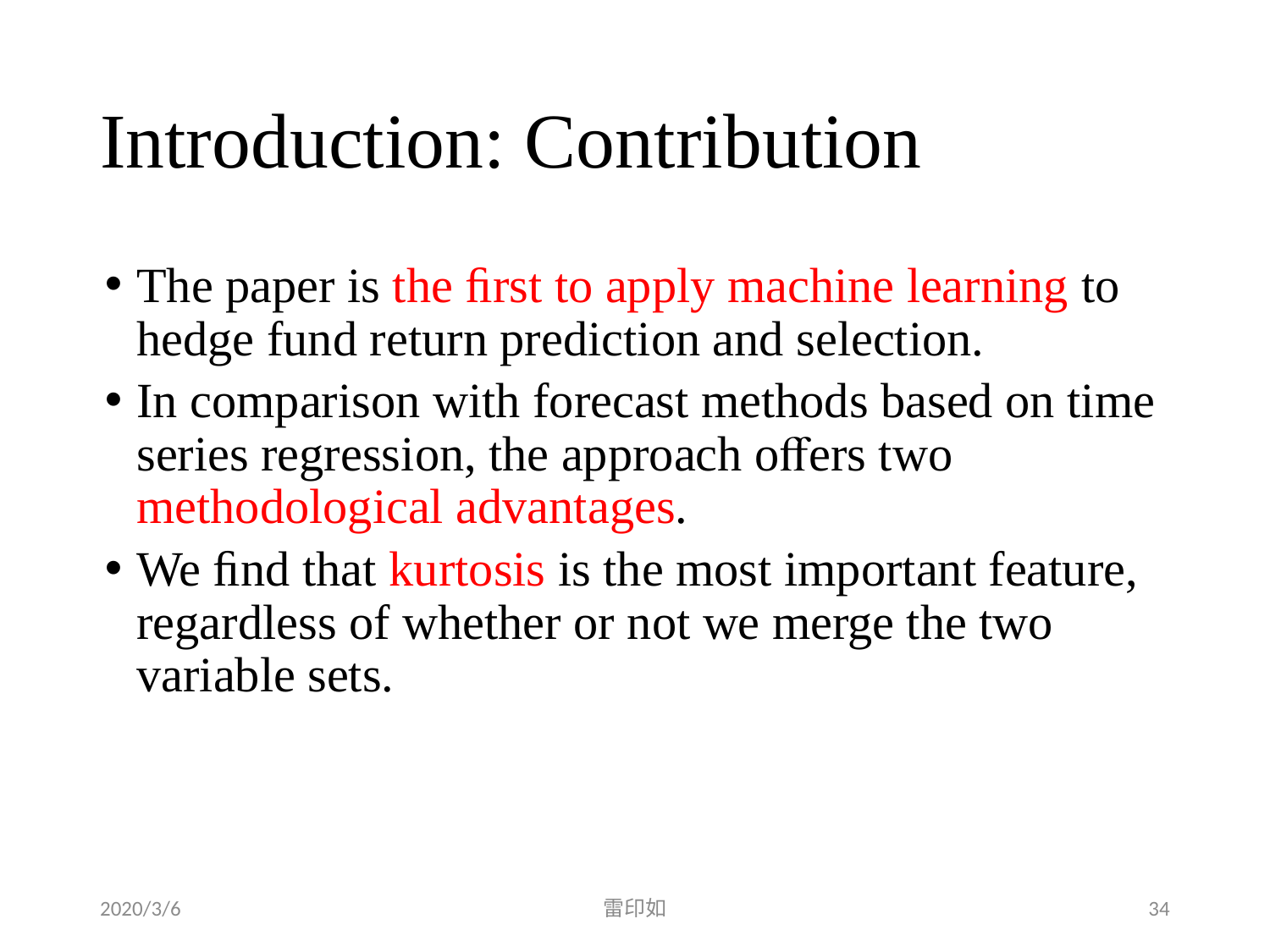

# Introduction: Contribution
The paper is the ﬁrst to apply machine learning to hedge fund return prediction and selection.
In comparison with forecast methods based on time series regression, the approach oﬀers two methodological advantages.
We ﬁnd that kurtosis is the most important feature, regardless of whether or not we merge the two variable sets.

2020/3/6
雷印如
34